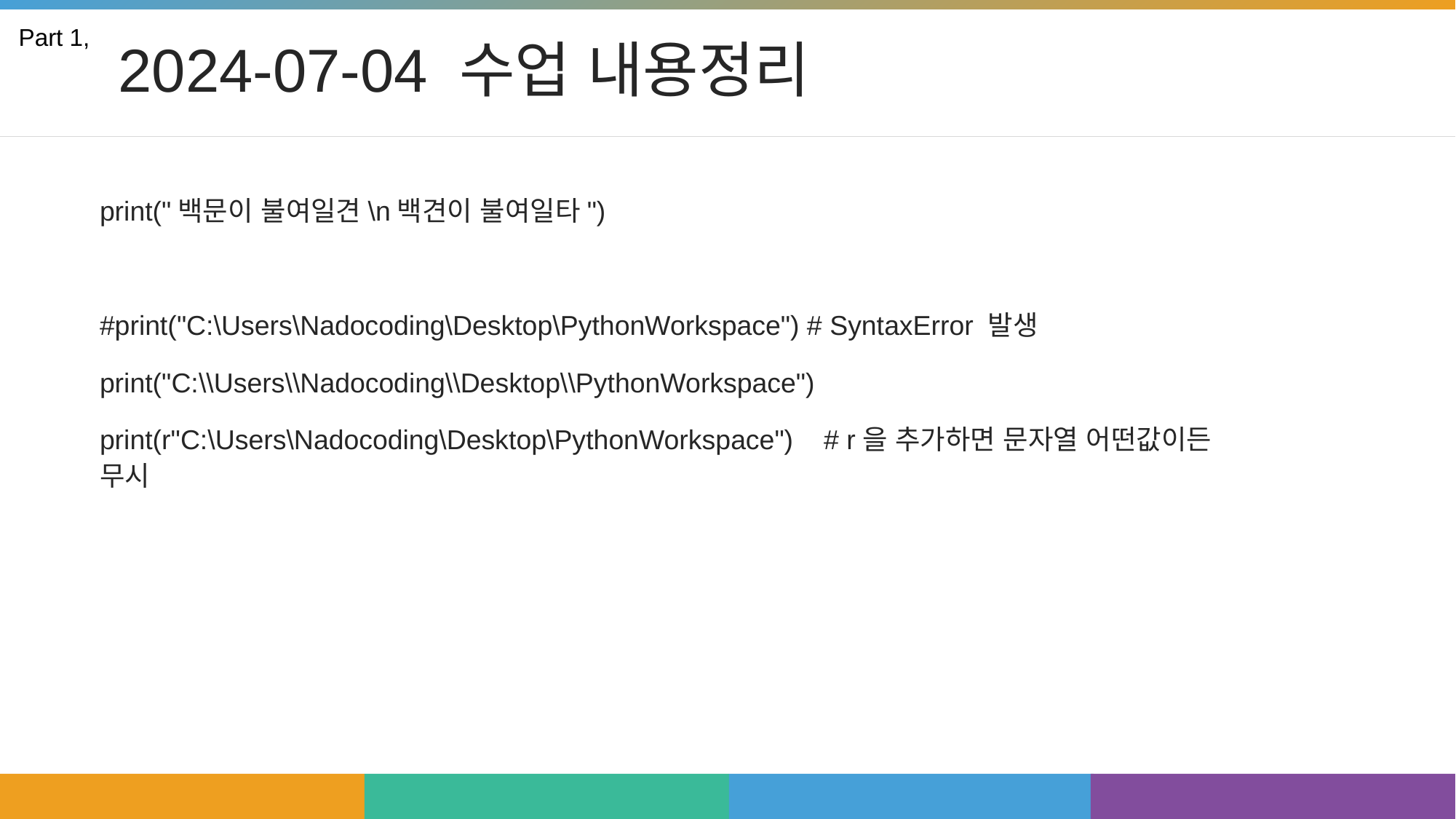

# 2024-07-04 수업 내용정리
Part 1,
print("백문이 불여일견\n백견이 불여일타")

#print("C:\Users\Nadocoding\Desktop\PythonWorkspace") # SyntaxError 발생
print("C:\\Users\\Nadocoding\\Desktop\\PythonWorkspace")
print(r"C:\Users\Nadocoding\Desktop\PythonWorkspace")    # r을 추가하면 문자열 어떤값이든 무시